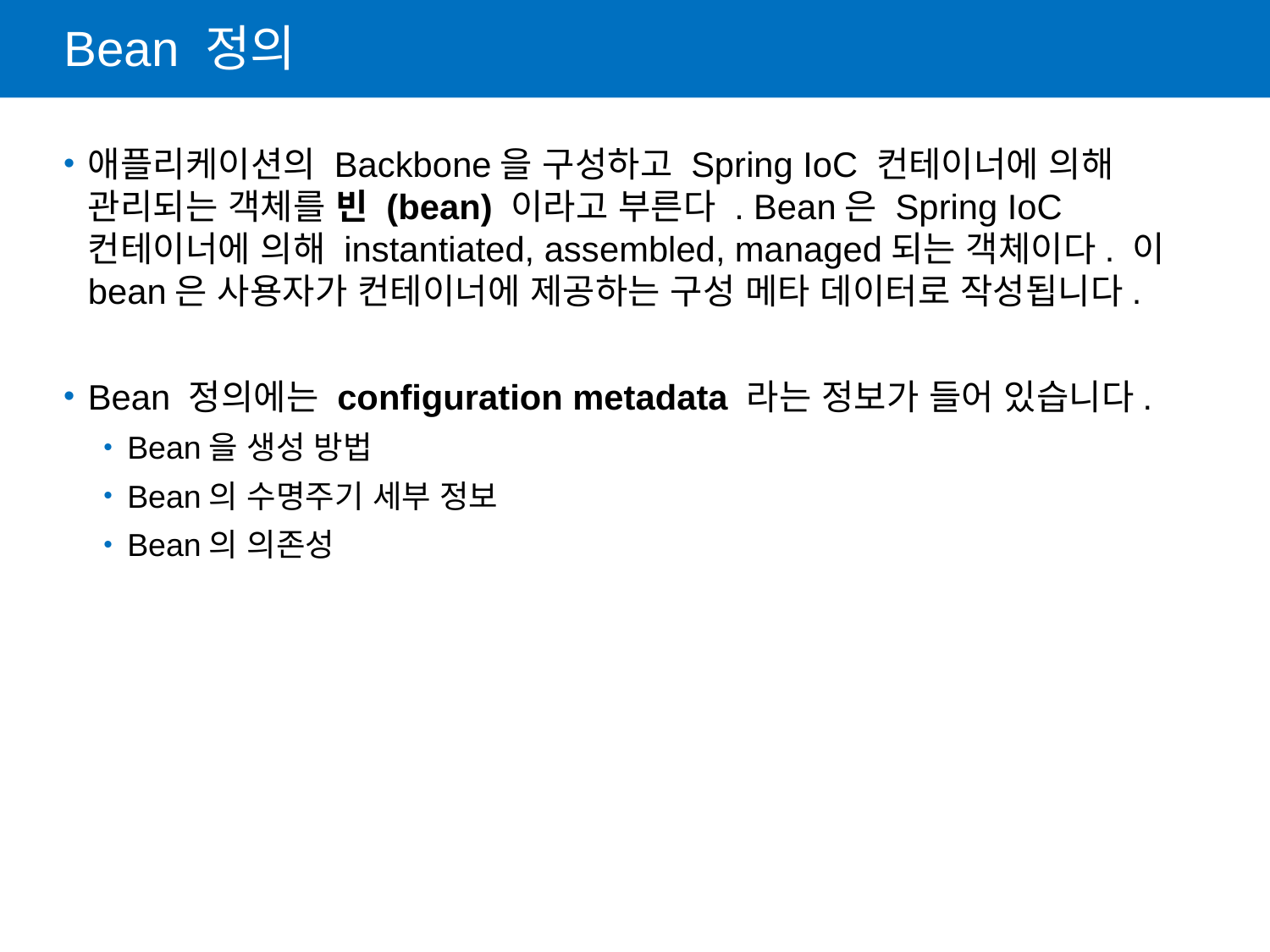

# Bean 정의
애플리케이션의 Backbone을 구성하고 Spring IoC 컨테이너에 의해 관리되는 객체를 빈 (bean) 이라고 부른다 . Bean은 Spring IoC 컨테이너에 의해 instantiated, assembled, managed되는 객체이다. 이 bean은 사용자가 컨테이너에 제공하는 구성 메타 데이터로 작성됩니다.

Bean 정의에는 configuration metadata 라는 정보가 들어 있습니다.
Bean을 생성 방법
Bean의 수명주기 세부 정보
Bean의 의존성